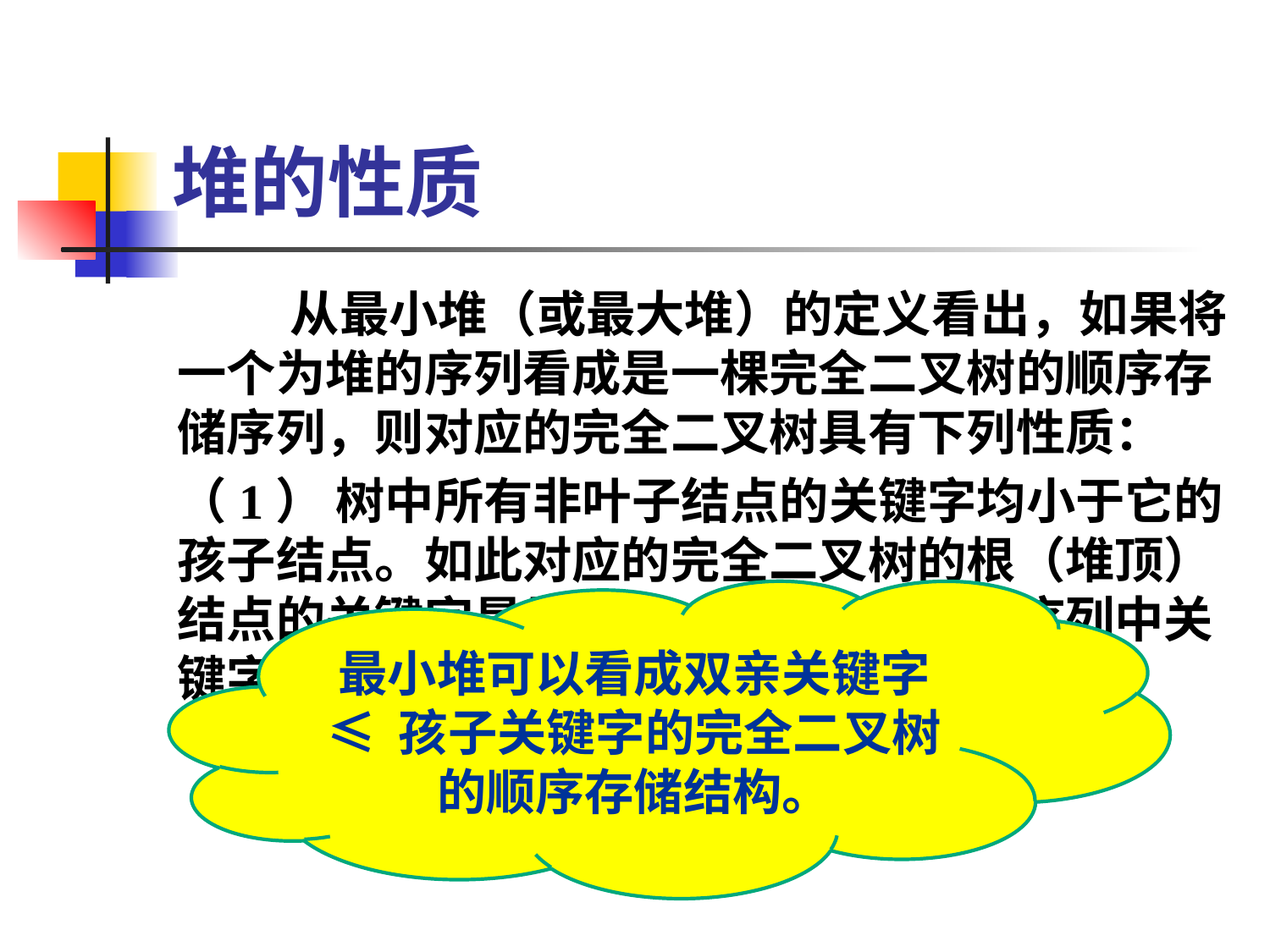

# 堆的性质
         从最小堆（或最大堆）的定义看出，如果将一个为堆的序列看成是一棵完全二叉树的顺序存储序列，则对应的完全二叉树具有下列性质：
（1） 树中所有非叶子结点的关键字均小于它的孩子结点。如此对应的完全二叉树的根（堆顶）结点的关键字是最小的，也就是整个堆序列中关键字最小的。
（2） 二叉树中任一子树也是堆。
最小堆可以看成双亲关键字 ≤  孩子关键字的完全二叉树的顺序存储结构。
51